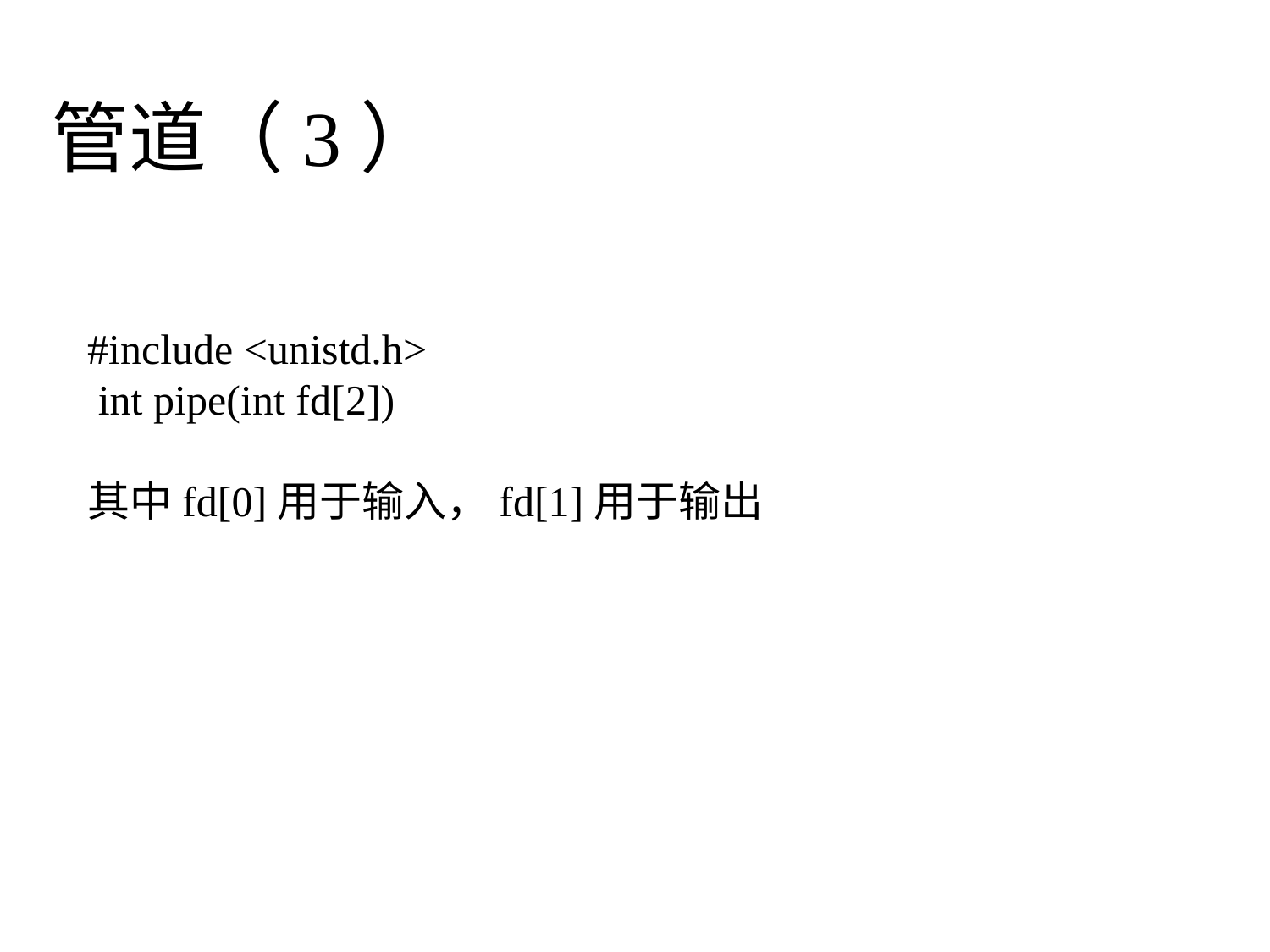

# 管道（3）
#include <unistd.h>
 int pipe(int fd[2])

其中fd[0]用于输入，fd[1]用于输出